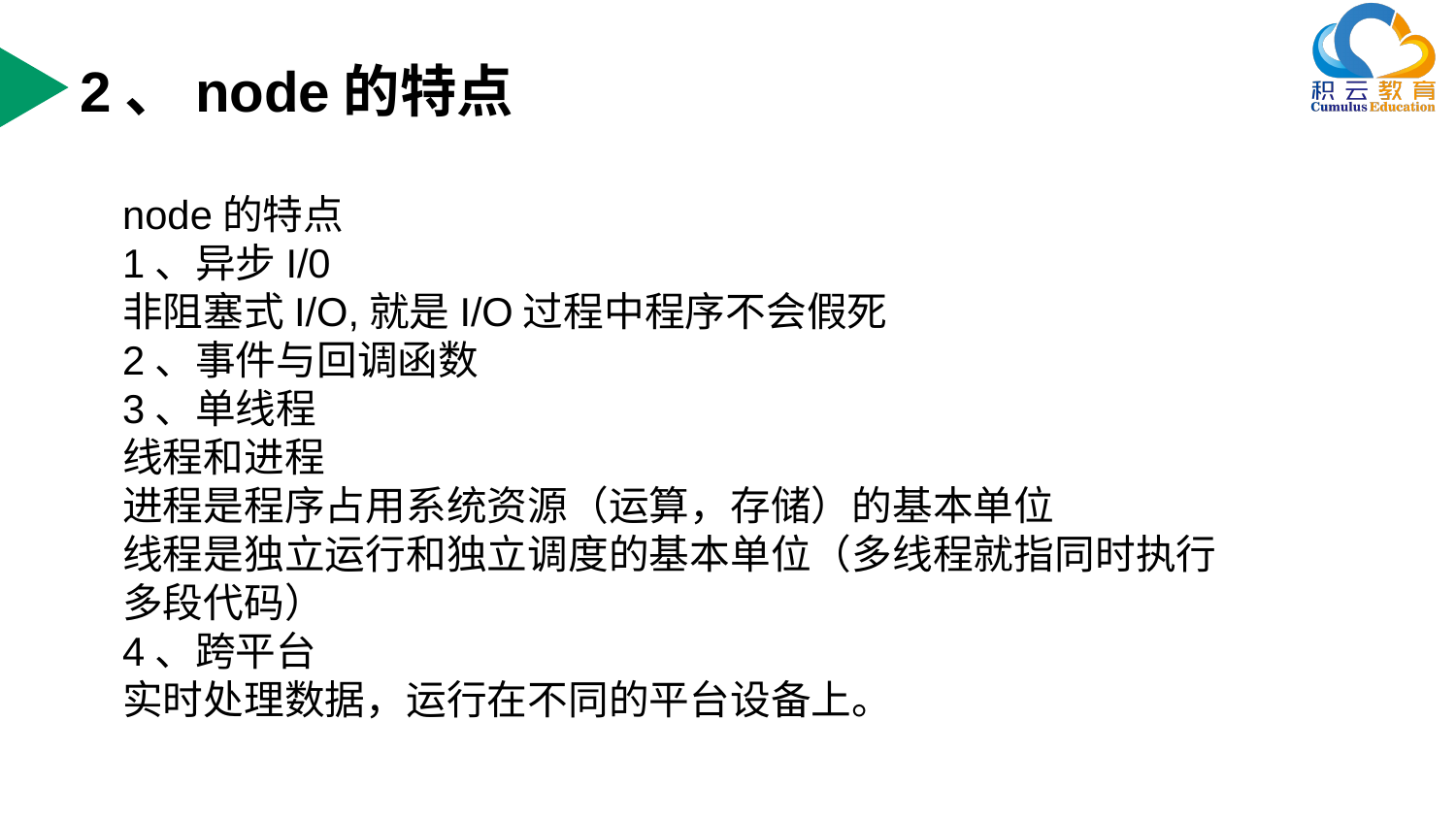

2、node的特点
node的特点
1、异步I/0
非阻塞式I/O,就是I/O过程中程序不会假死
2、事件与回调函数
3、单线程
线程和进程
进程是程序占用系统资源（运算，存储）的基本单位
线程是独立运行和独立调度的基本单位（多线程就指同时执行多段代码）
4、跨平台
实时处理数据，运行在不同的平台设备上。